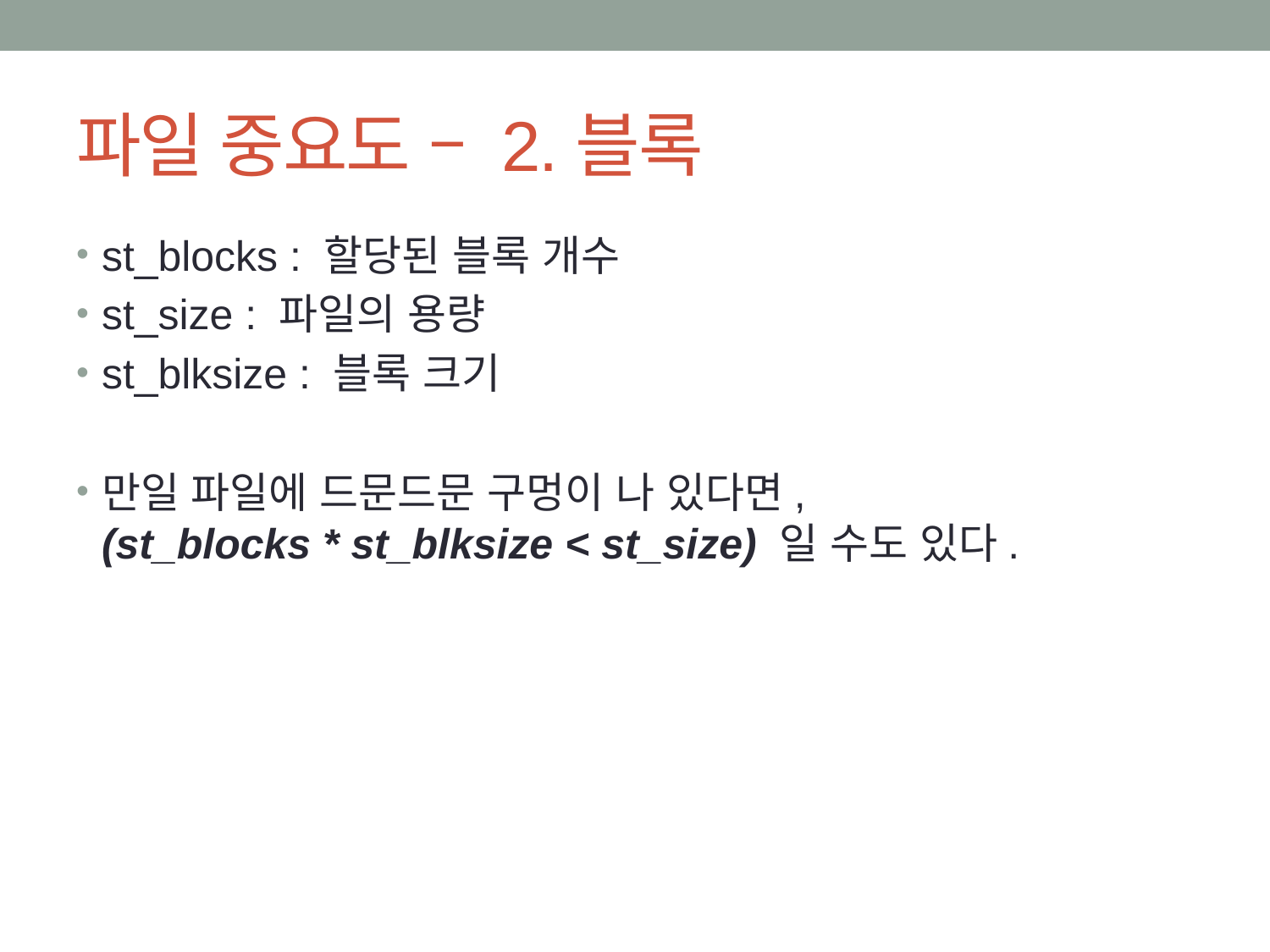

# 파일 중요도 – 2.블록
st_blocks : 할당된 블록 개수
st_size : 파일의 용량
st_blksize : 블록 크기

만일 파일에 드문드문 구멍이 나 있다면,
(st_blocks * st_blksize < st_size) 일 수도 있다.